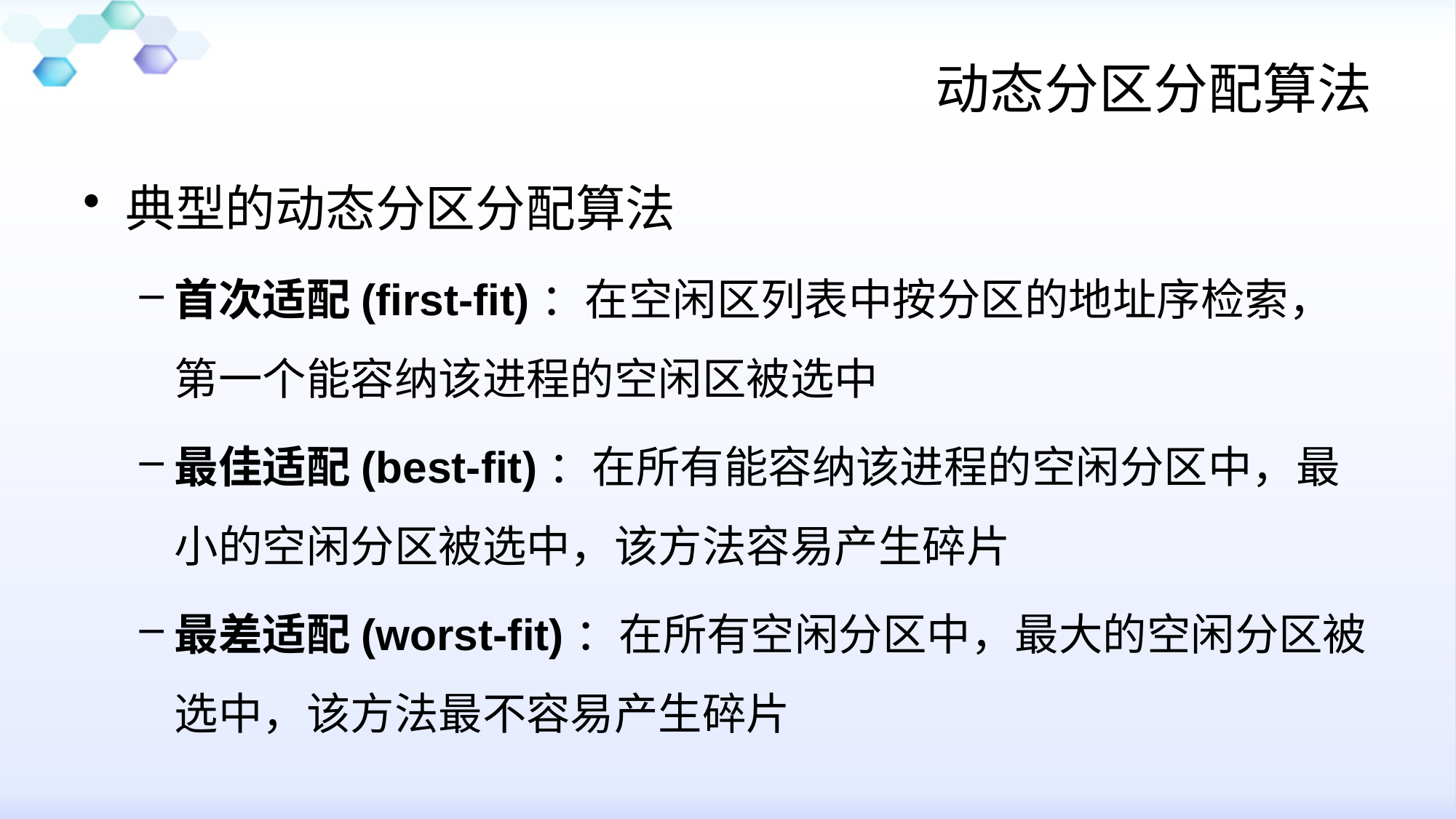

# 动态分区分配算法
典型的动态分区分配算法
首次适配(first-fit)：在空闲区列表中按分区的地址序检索，第一个能容纳该进程的空闲区被选中
最佳适配(best-fit)：在所有能容纳该进程的空闲分区中，最小的空闲分区被选中，该方法容易产生碎片
最差适配(worst-fit)：在所有空闲分区中，最大的空闲分区被选中，该方法最不容易产生碎片